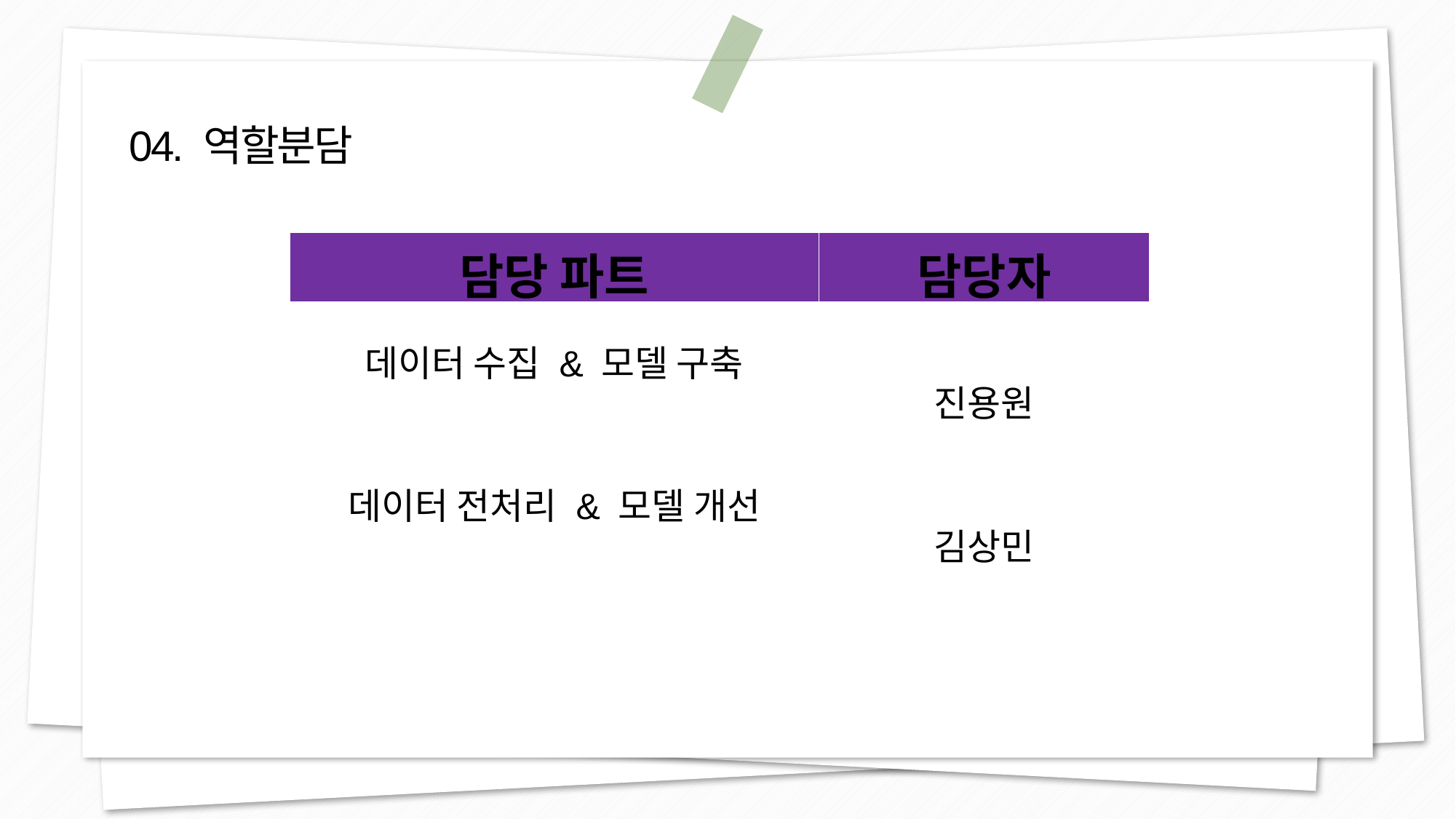

04. 역할분담
| 담당 파트 | 담당자 |
| --- | --- |
| 데이터 수집 & 모델 구축 | 진용원 |
| 데이터 전처리 & 모델 개선 | 김상민 |